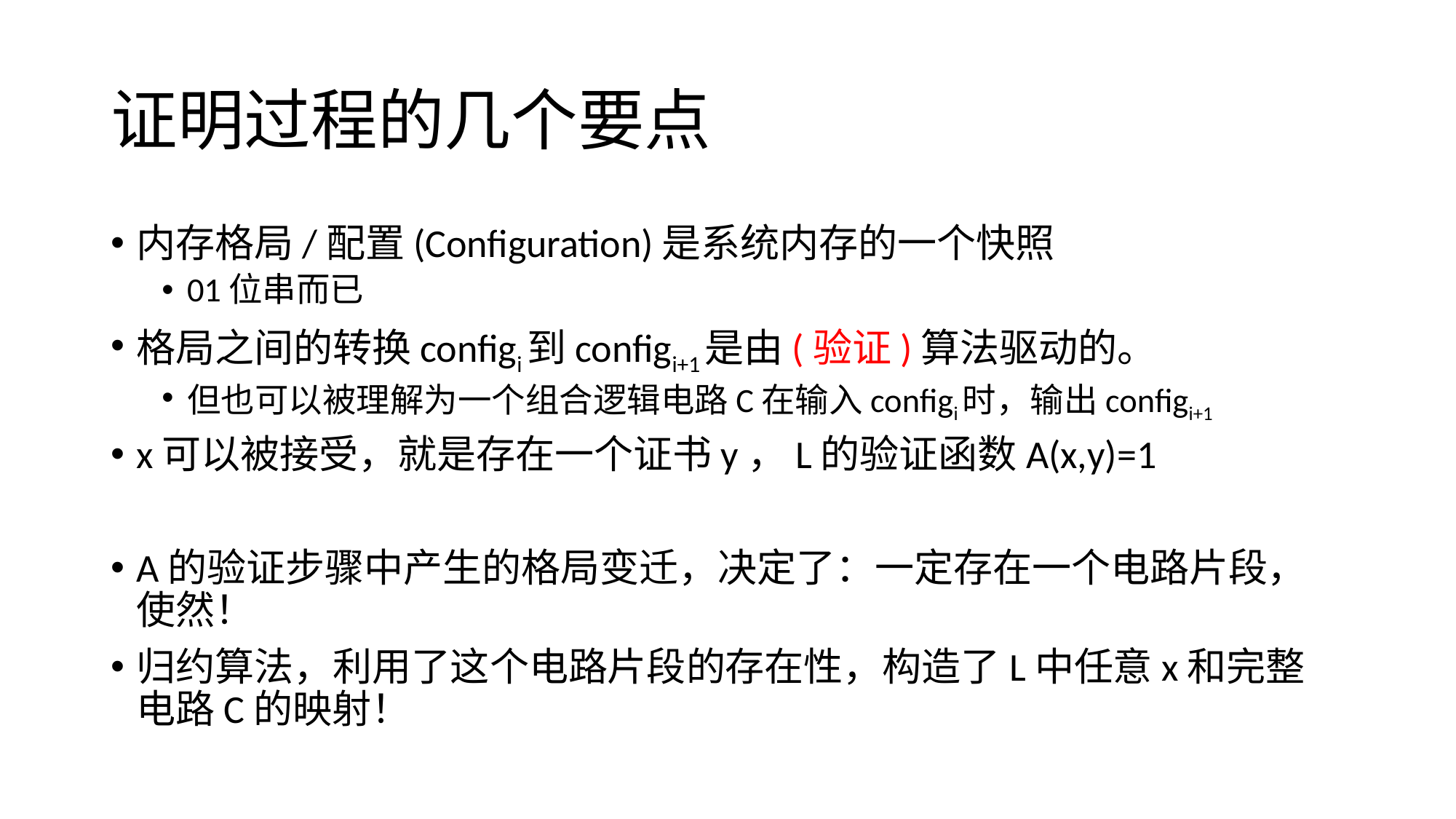

# 证明过程的几个要点
内存格局/配置(Configuration)是系统内存的一个快照
01位串而已
格局之间的转换configi到configi+1是由(验证)算法驱动的。
但也可以被理解为一个组合逻辑电路C在输入configi时，输出configi+1
x可以被接受，就是存在一个证书y，L的验证函数A(x,y)=1

A的验证步骤中产生的格局变迁，决定了：一定存在一个电路片段，使然！
归约算法，利用了这个电路片段的存在性，构造了L中任意x和完整电路C的映射！